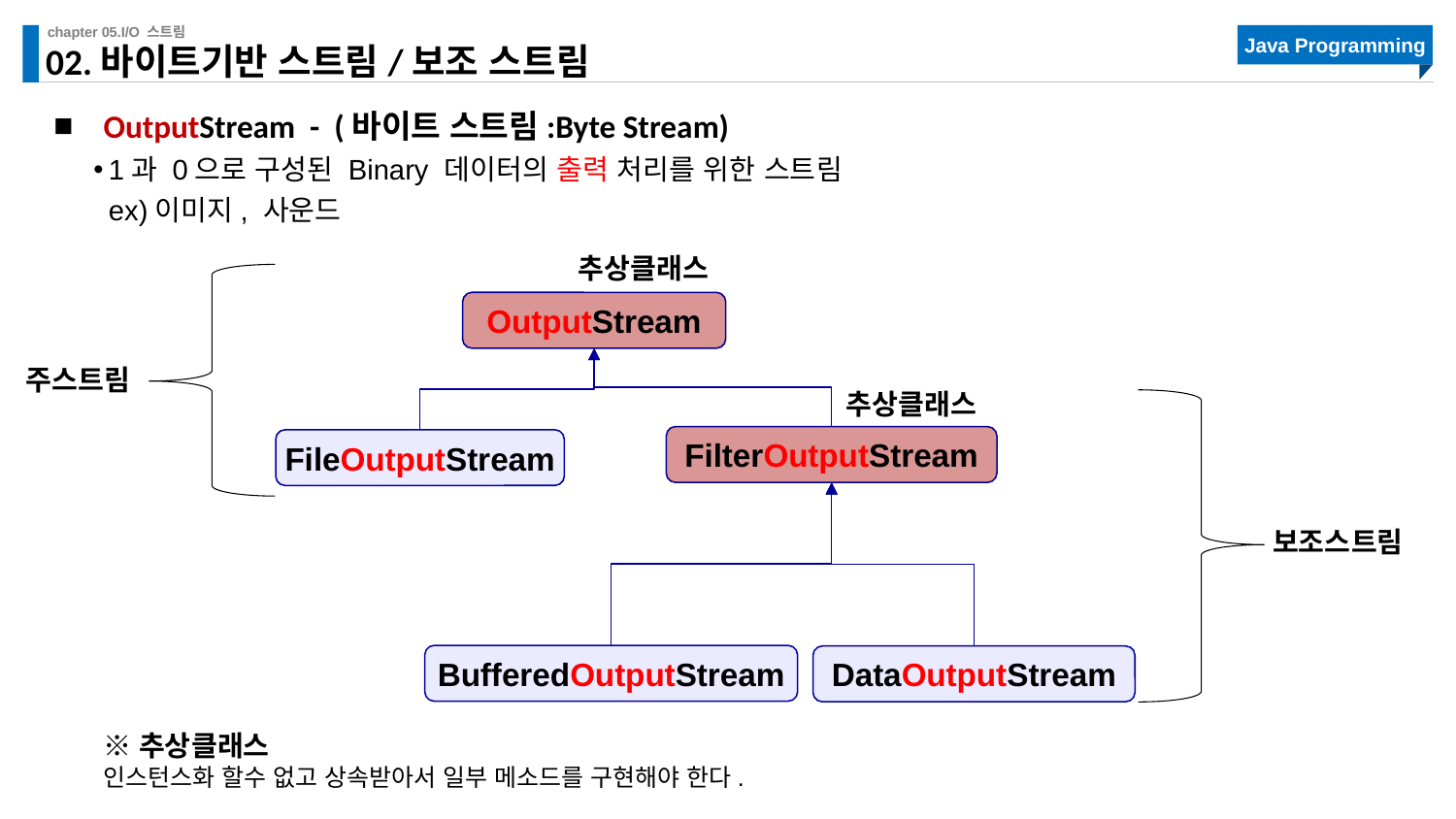

# 02.바이트기반 스트림/보조 스트림
 OutputStream  -  (바이트 스트림:Byte Stream)

1과 0으로 구성된 Binary 데이터의 출력 처리를 위한 스트림
ex)이미지, 사운드
추상클래스
OutputStream
추상클래스
FilterOutputStream
FileOutputStream
BufferedOutputStream
DataOutputStream

주스트림

보조스트림
※추상클래스
인스턴스화 할수 없고 상속받아서 일부 메소드를 구현해야 한다.